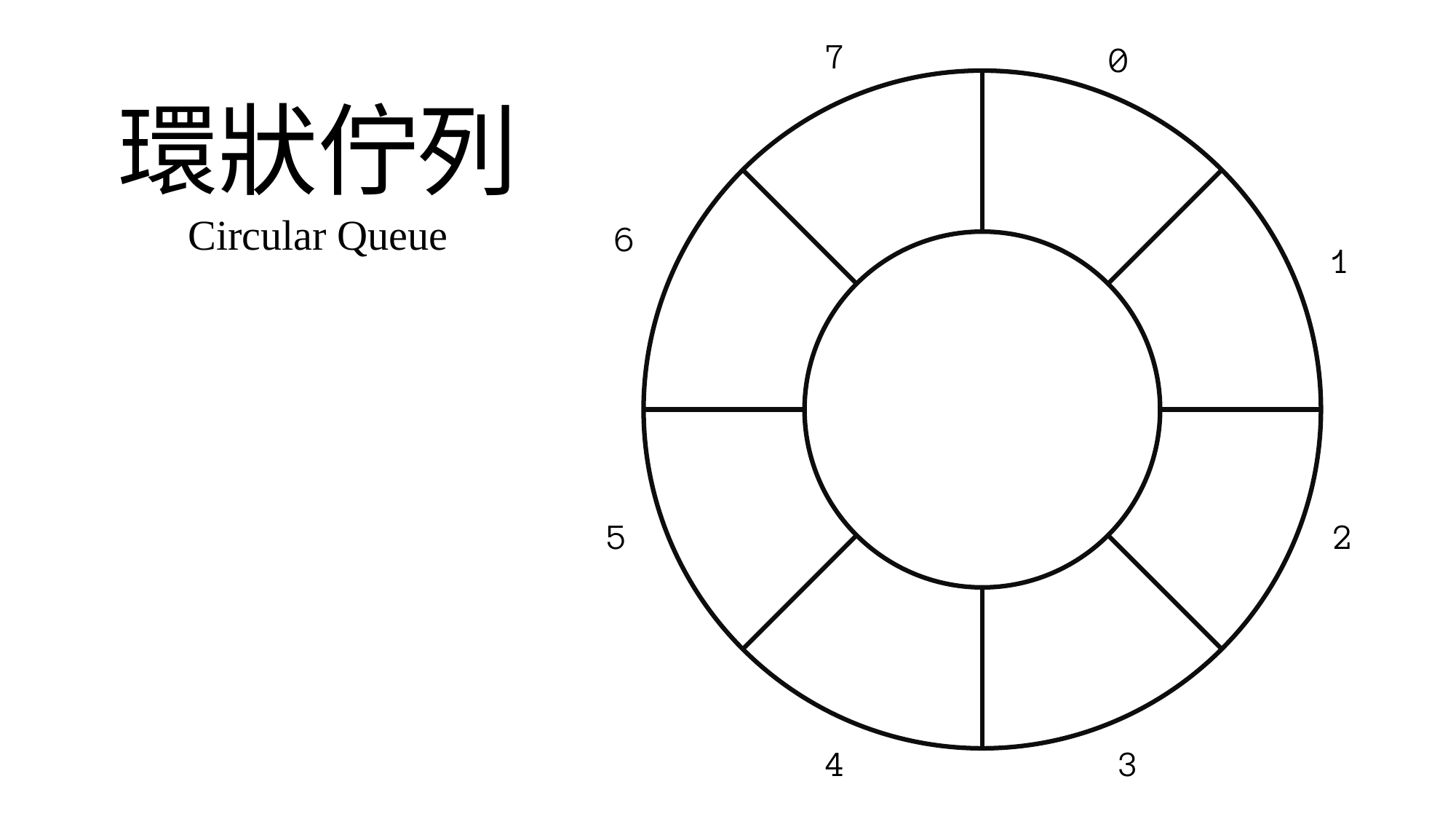

7
0

6

5
4
3
環狀佇列
Circular Queue
1
2